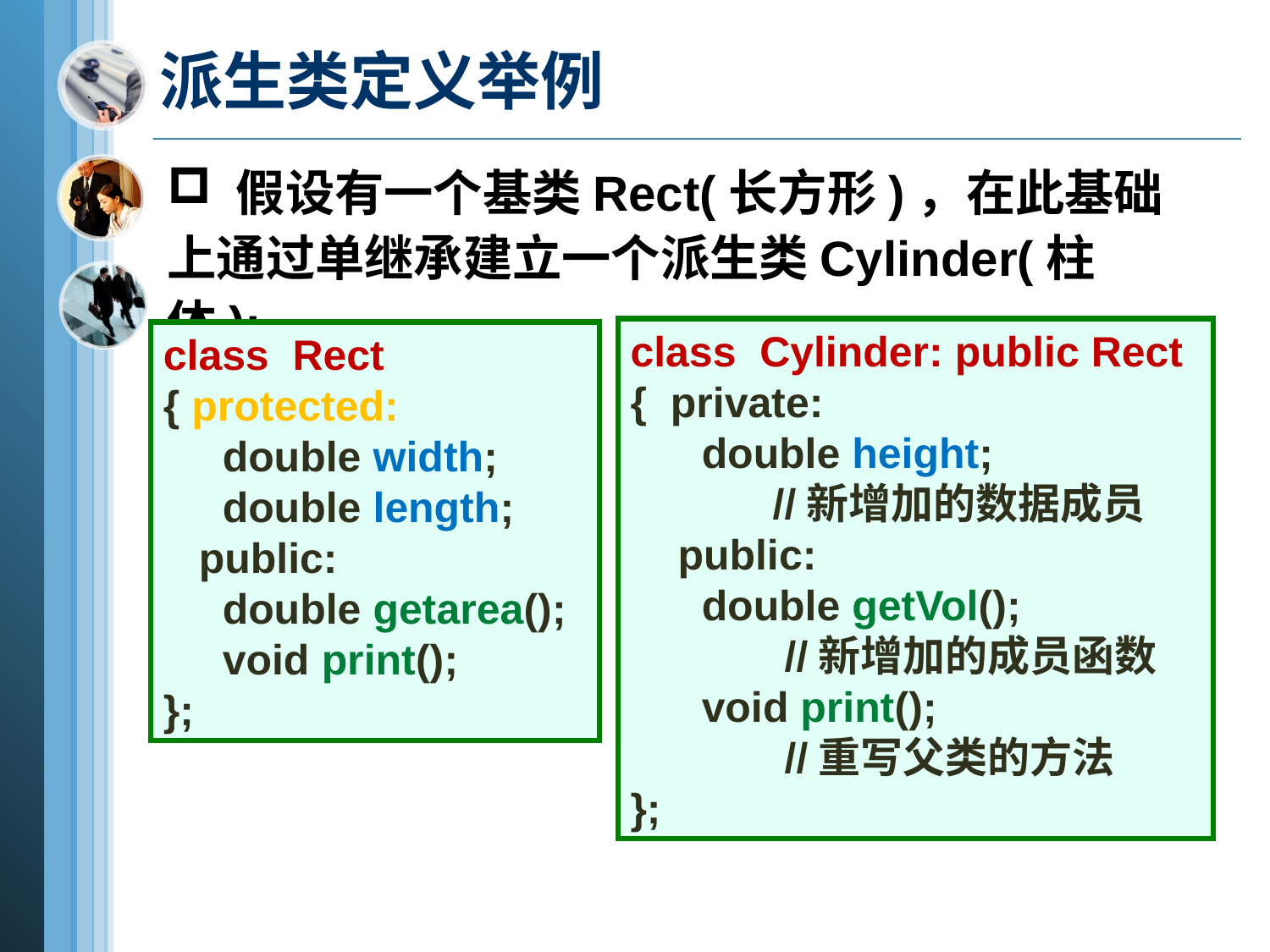

# 派生类定义举例
 假设有一个基类Rect(长方形)，在此基础上通过单继承建立一个派生类Cylinder(柱体):
class  Cylinder: public Rect
{  private:
      double height;
            //新增加的数据成员
    public:
      double getVol();
             //新增加的成员函数
      void print();
             //重写父类的方法
};
class  Rect
{ protected:
     double width;
     double length;
   public:
     double getarea();
     void print();
};